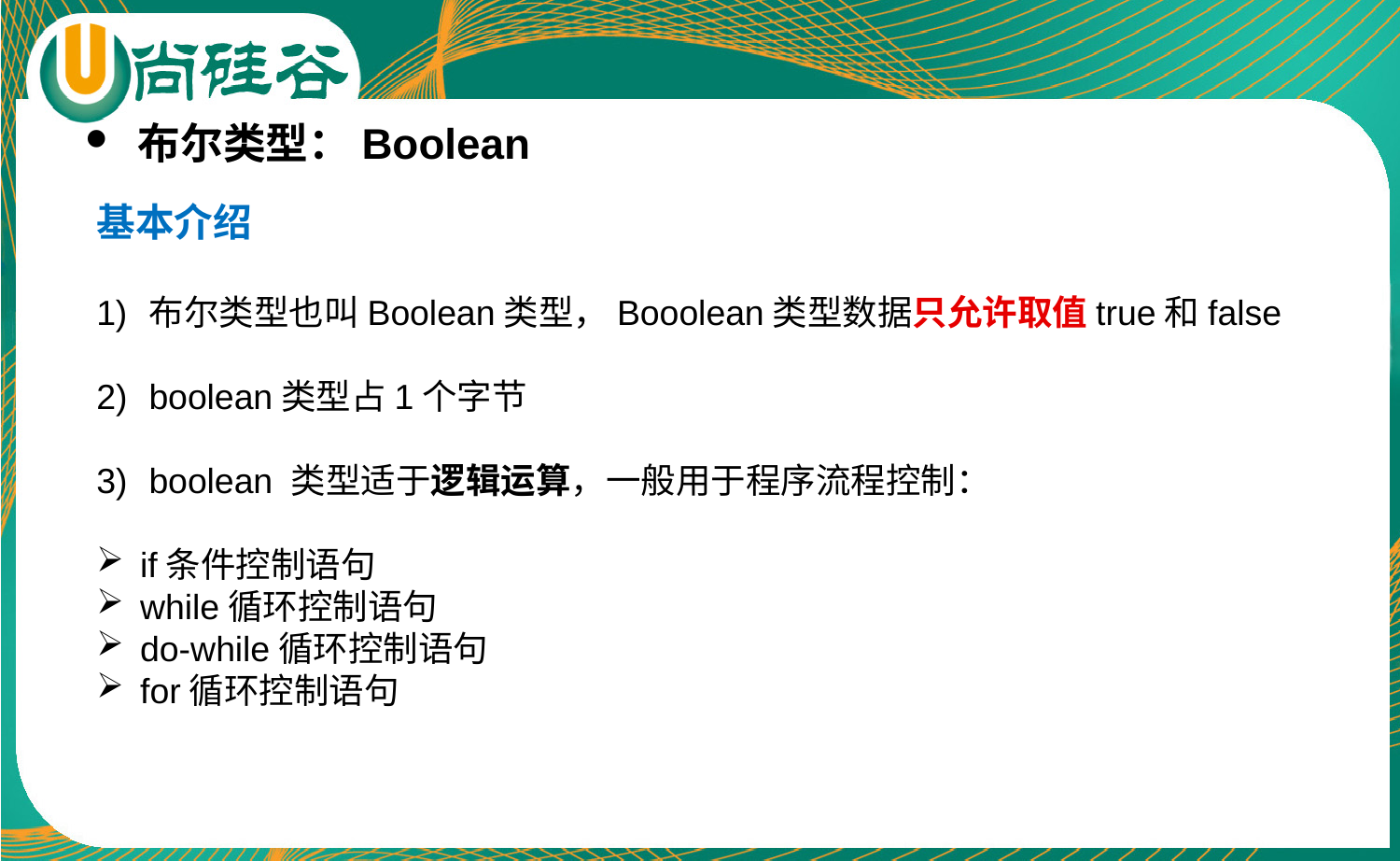

布尔类型：Boolean
基本介绍

布尔类型也叫Boolean类型，Booolean类型数据只允许取值true和false

boolean类型占1个字节

boolean 类型适于逻辑运算，一般用于程序流程控制：

if条件控制语句
while循环控制语句
do-while循环控制语句
for循环控制语句